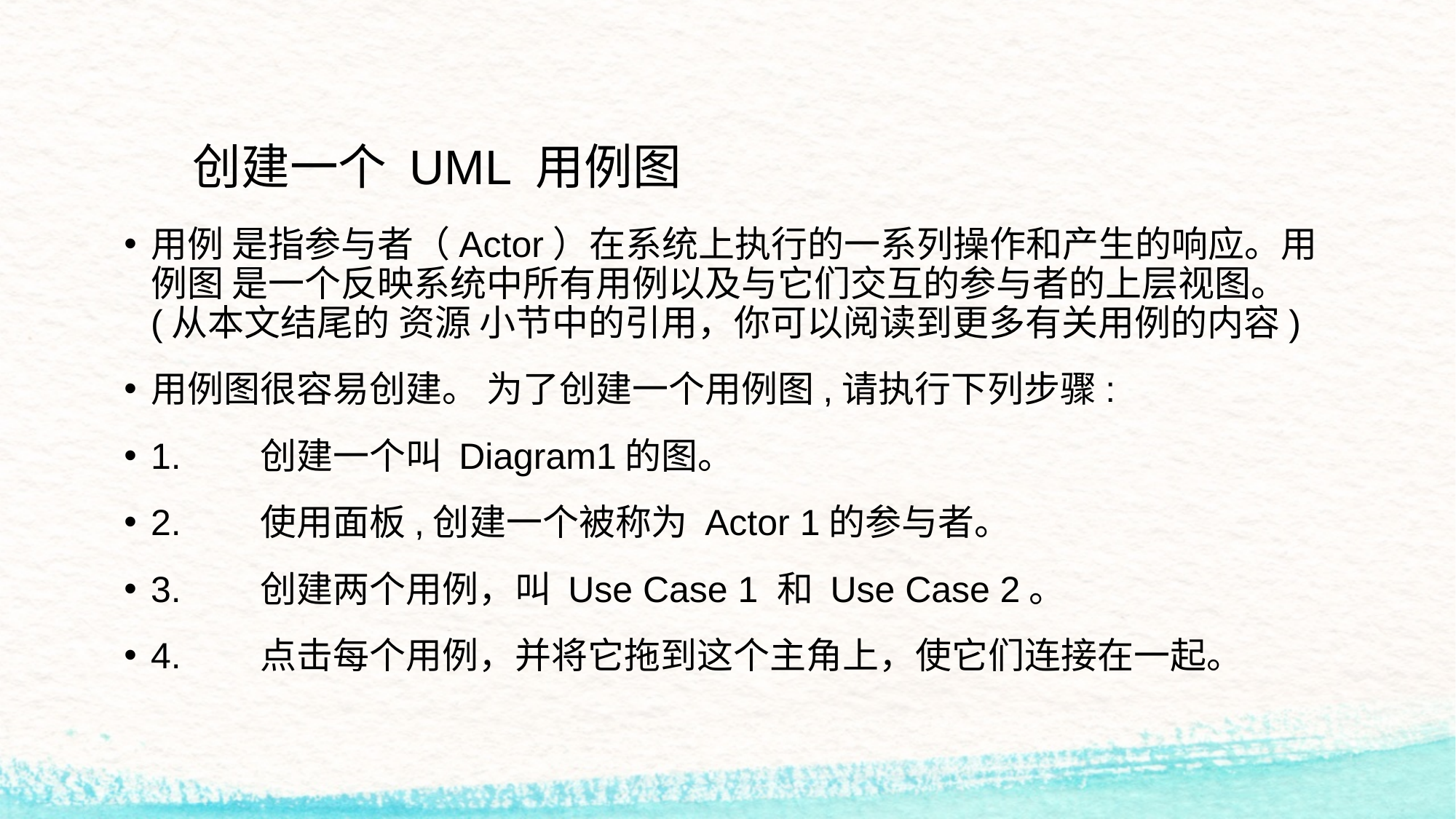

# 创建一个 UML 用例图
用例 是指参与者（Actor）在系统上执行的一系列操作和产生的响应。用例图 是一个反映系统中所有用例以及与它们交互的参与者的上层视图。(从本文结尾的 资源 小节中的引用，你可以阅读到更多有关用例的内容)
用例图很容易创建。 为了创建一个用例图,请执行下列步骤:
1.	创建一个叫 Diagram1的图。
2.	使用面板,创建一个被称为 Actor 1的参与者。
3.	创建两个用例，叫 Use Case 1 和 Use Case 2。
4.	点击每个用例，并将它拖到这个主角上，使它们连接在一起。